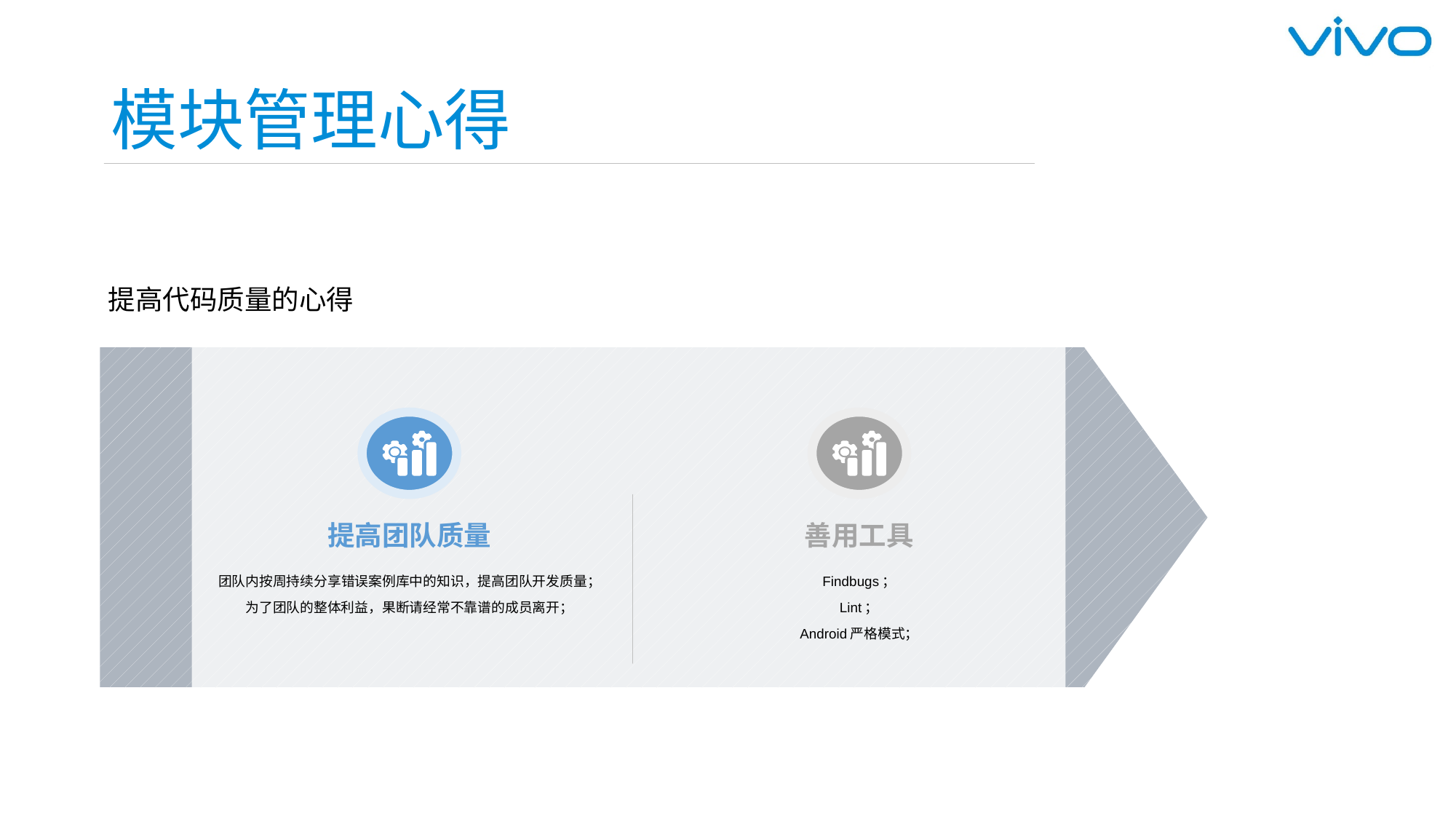

# 模块管理心得
提高代码质量的心得

提高团队质量
团队内按周持续分享错误案例库中的知识，提高团队开发质量；
为了团队的整体利益，果断请经常不靠谱的成员离开；
善用工具
Findbugs；
Lint；
Android严格模式；